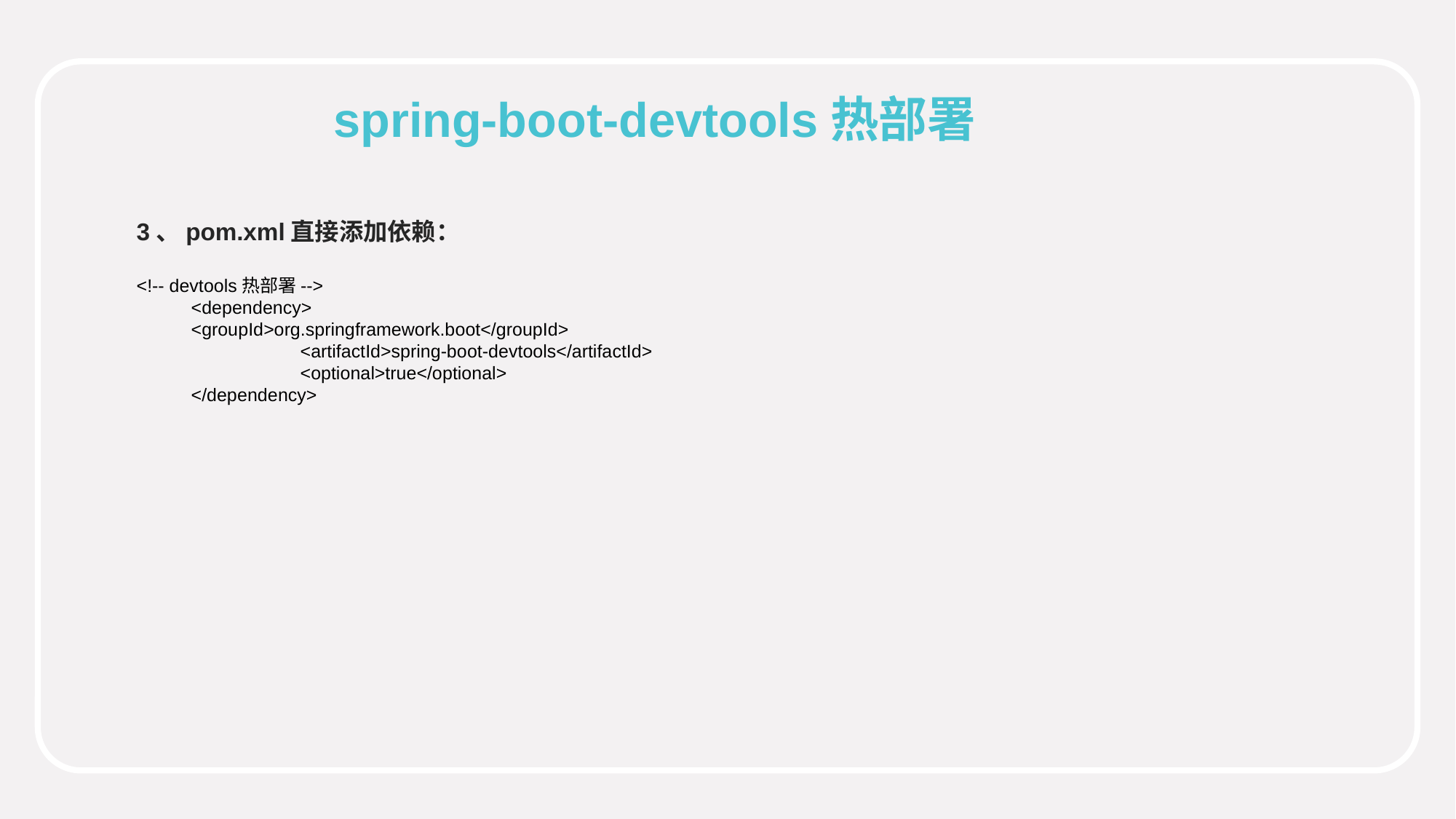

spring-boot-devtools热部署
3、pom.xml直接添加依赖：

<!-- devtools热部署-->
<dependency>			<groupId>org.springframework.boot</groupId>
	<artifactId>spring-boot-devtools</artifactId>
	<optional>true</optional>
</dependency>